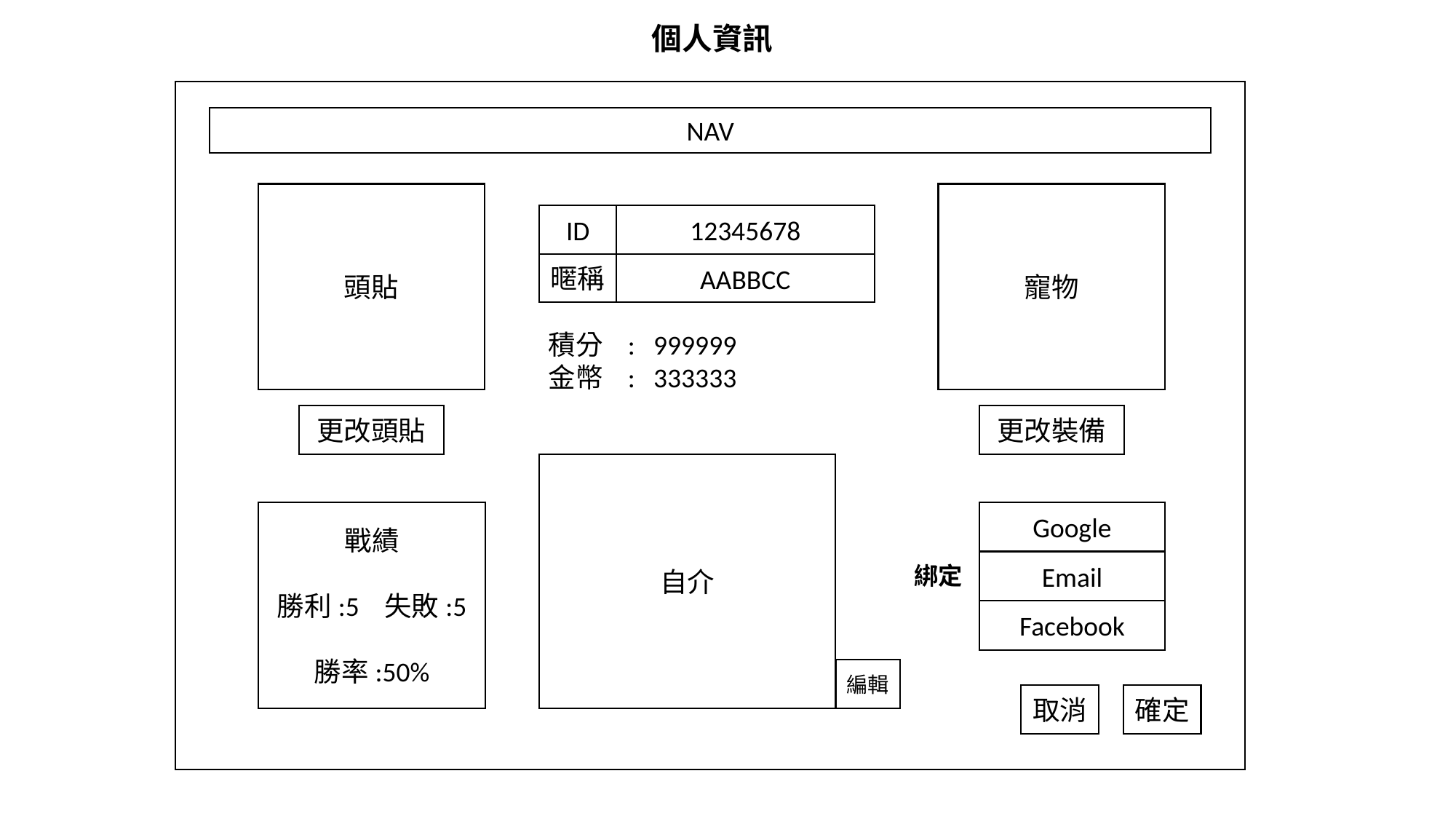

個人資訊

NAV
頭貼
寵物
ID
12345678
暱稱
AABBCC
積分   :   999999
金幣   :   333333
更改裝備
更改頭貼
自介
戰績

勝利:5   失敗:5

勝率:50%
Google
Email
Facebook
綁定
編輯
取消
確定